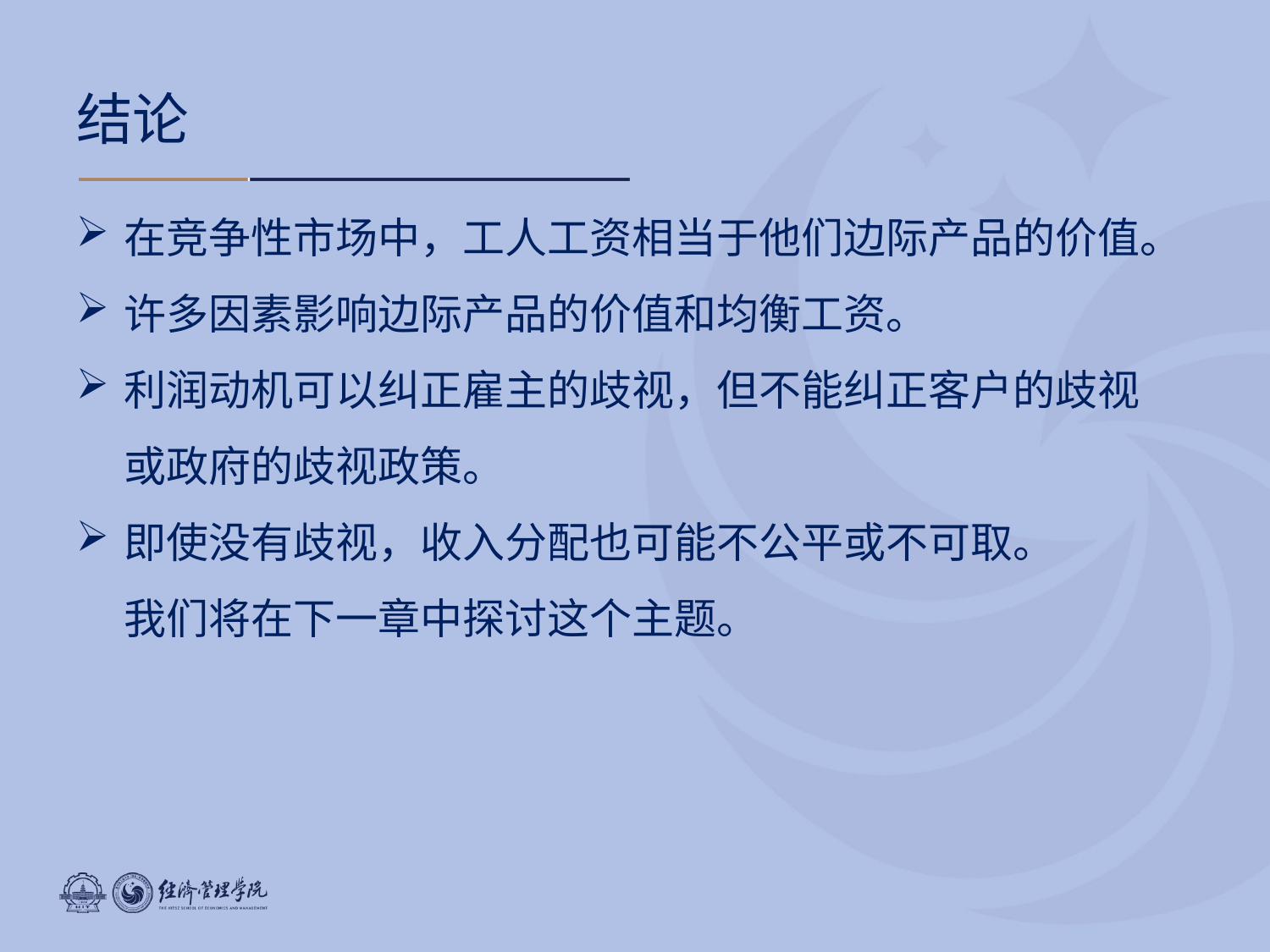

# 结论
在竞争性市场中，工人工资相当于他们边际产品的价值。
许多因素影响边际产品的价值和均衡工资。
利润动机可以纠正雇主的歧视，但不能纠正客户的歧视或政府的歧视政策。
即使没有歧视，收入分配也可能不公平或不可取。
我们将在下一章中探讨这个主题。